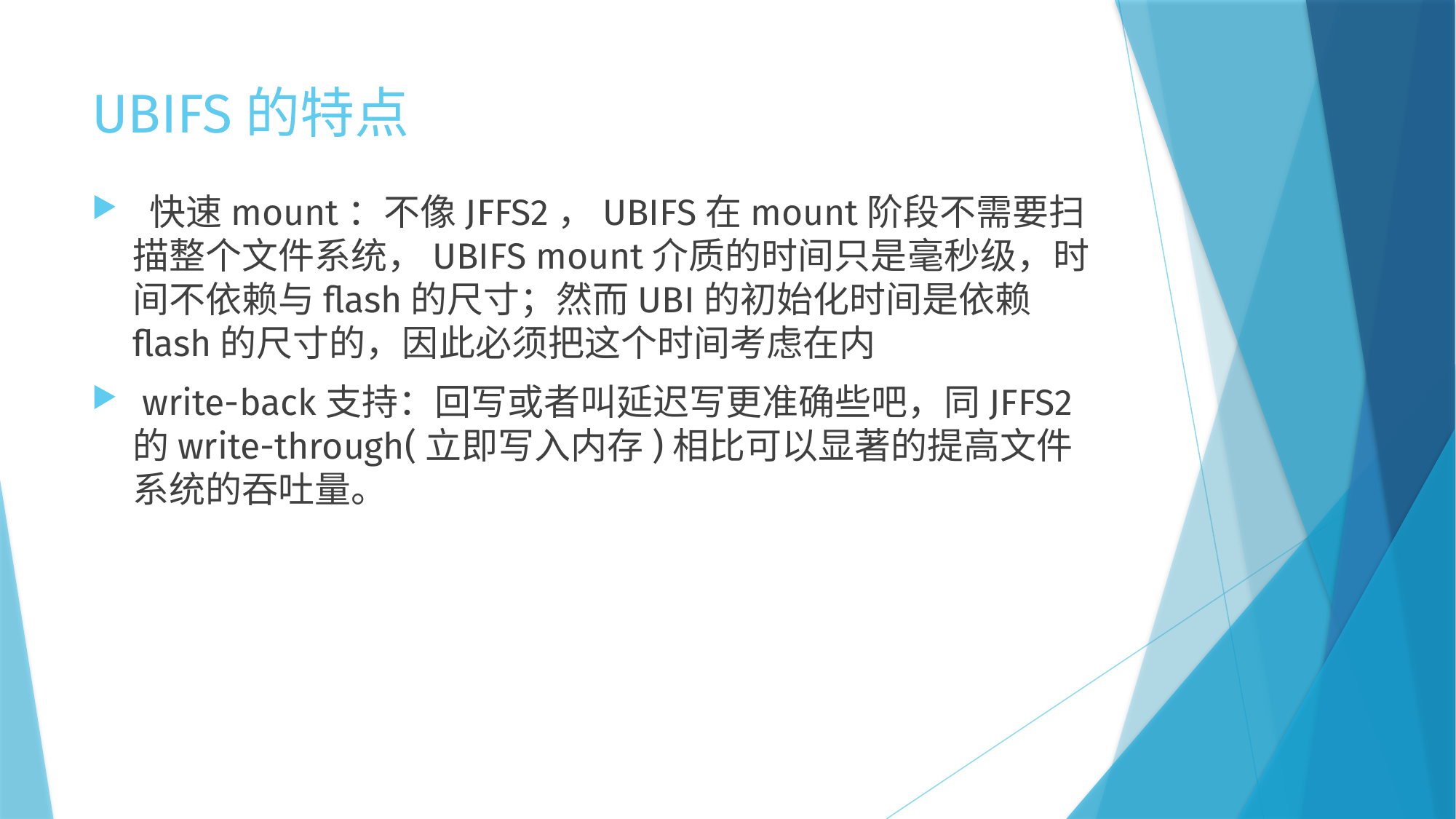

# UBIFS的特点
 快速mount：不像JFFS2，UBIFS在mount阶段不需要扫描整个文件系统，UBIFS mount介质的时间只是毫秒级，时间不依赖与flash的尺寸；然而UBI的初始化时间是依赖flash的尺寸的，因此必须把这个时间考虑在内
 write-back支持：回写或者叫延迟写更准确些吧，同JFFS2的write-through(立即写入内存)相比可以显著的提高文件系统的吞吐量。